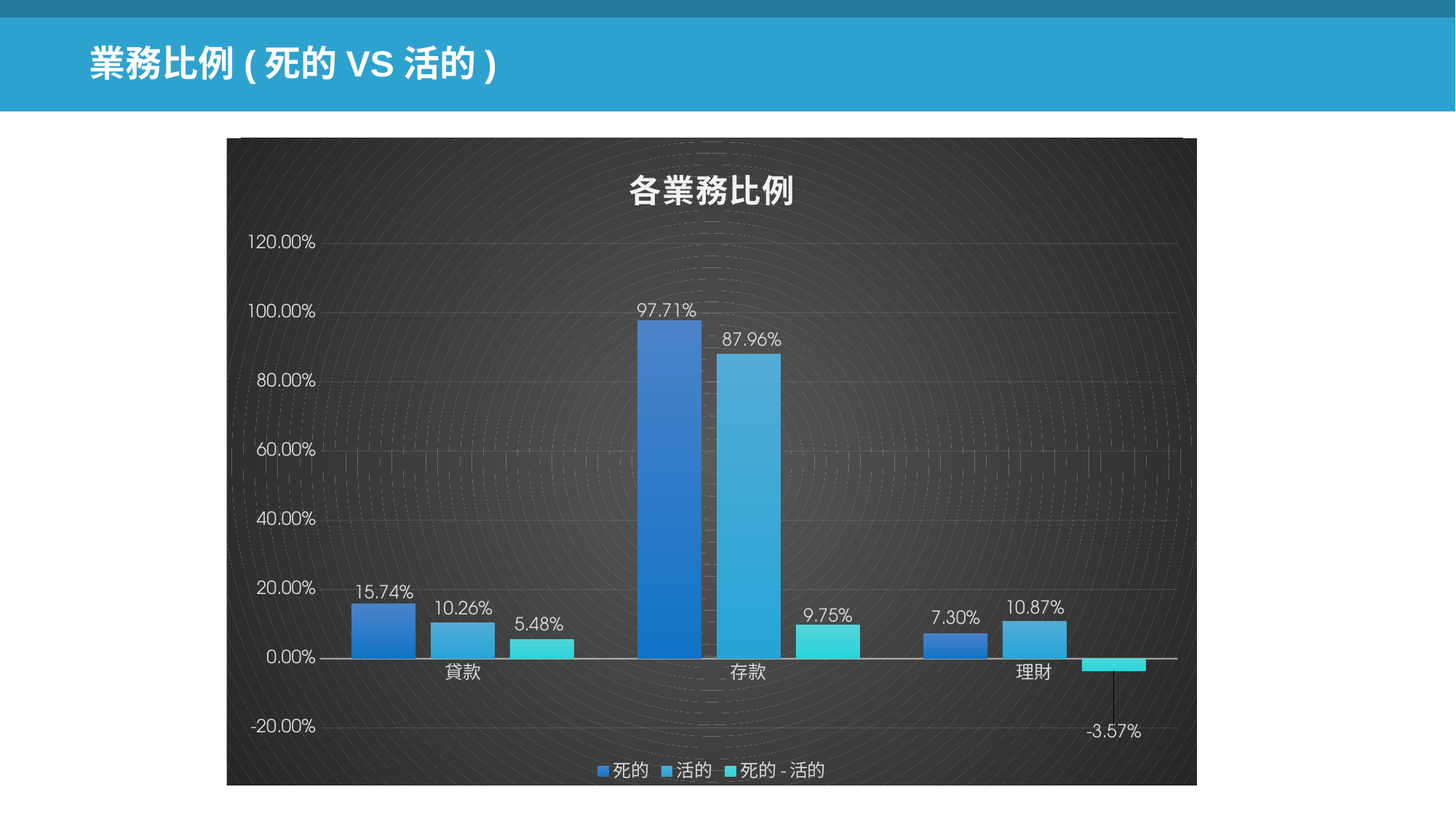

業務比例(死的VS活的)

### Chart: 各業務比例

| Category | 死的 | 活的 | 死的-活的 |
|---|---|---|---|
| 貸款 | 0.15744837758112096 | 0.10262758012294987 | 0.05482079745817109 |
| 存款 | 0.9771386430678466 | 0.8796181256379584 | 0.09752051742988821 |
| 理財 | 0.07300884955752213 | 0.10867346231831178 | -0.03566461276078965 |